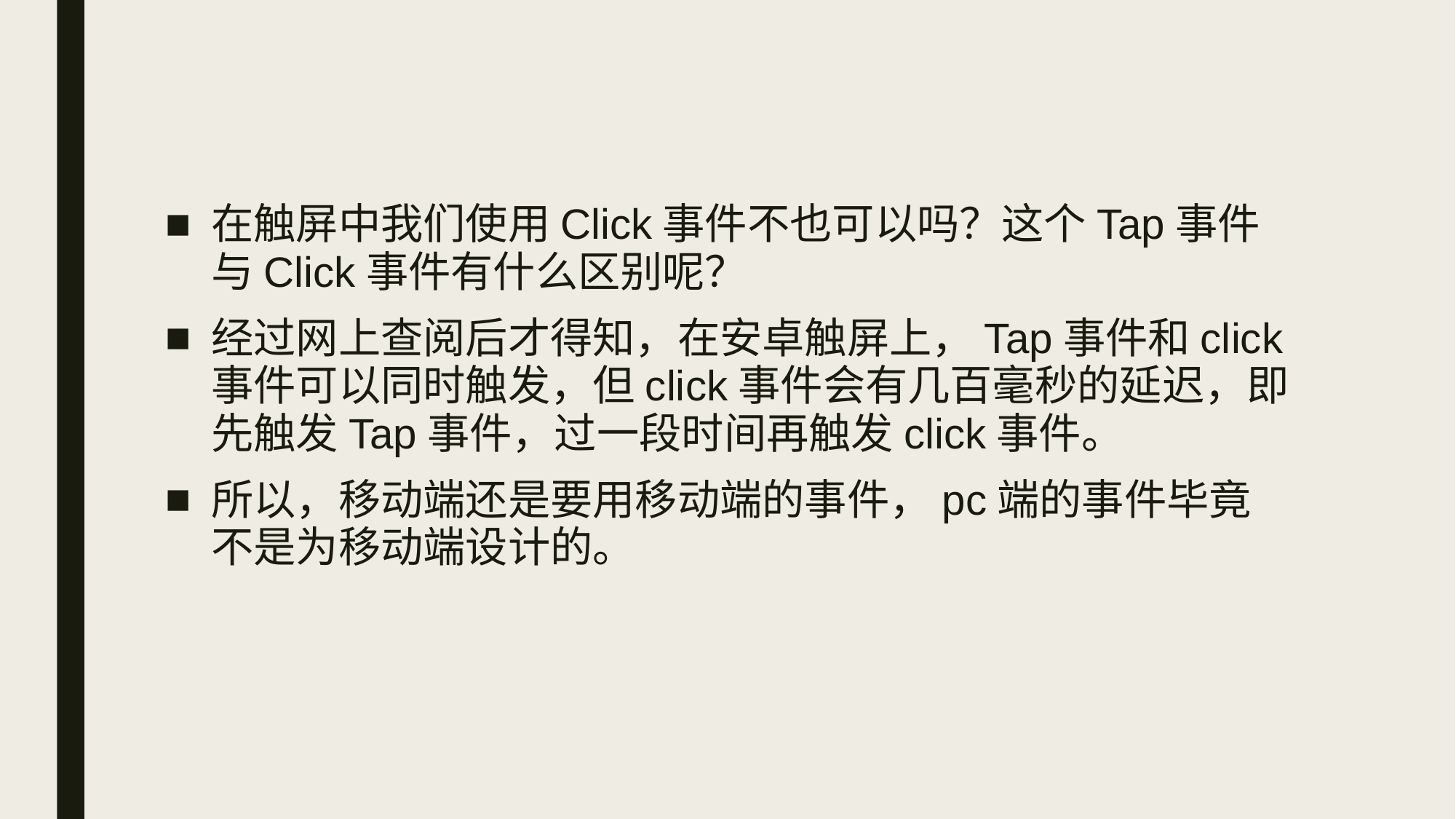

在触屏中我们使用Click事件不也可以吗？这个Tap事件与Click事件有什么区别呢？
经过网上查阅后才得知，在安卓触屏上，Tap事件和click事件可以同时触发，但click事件会有几百毫秒的延迟，即先触发Tap事件，过一段时间再触发click事件。
所以，移动端还是要用移动端的事件，pc端的事件毕竟不是为移动端设计的。